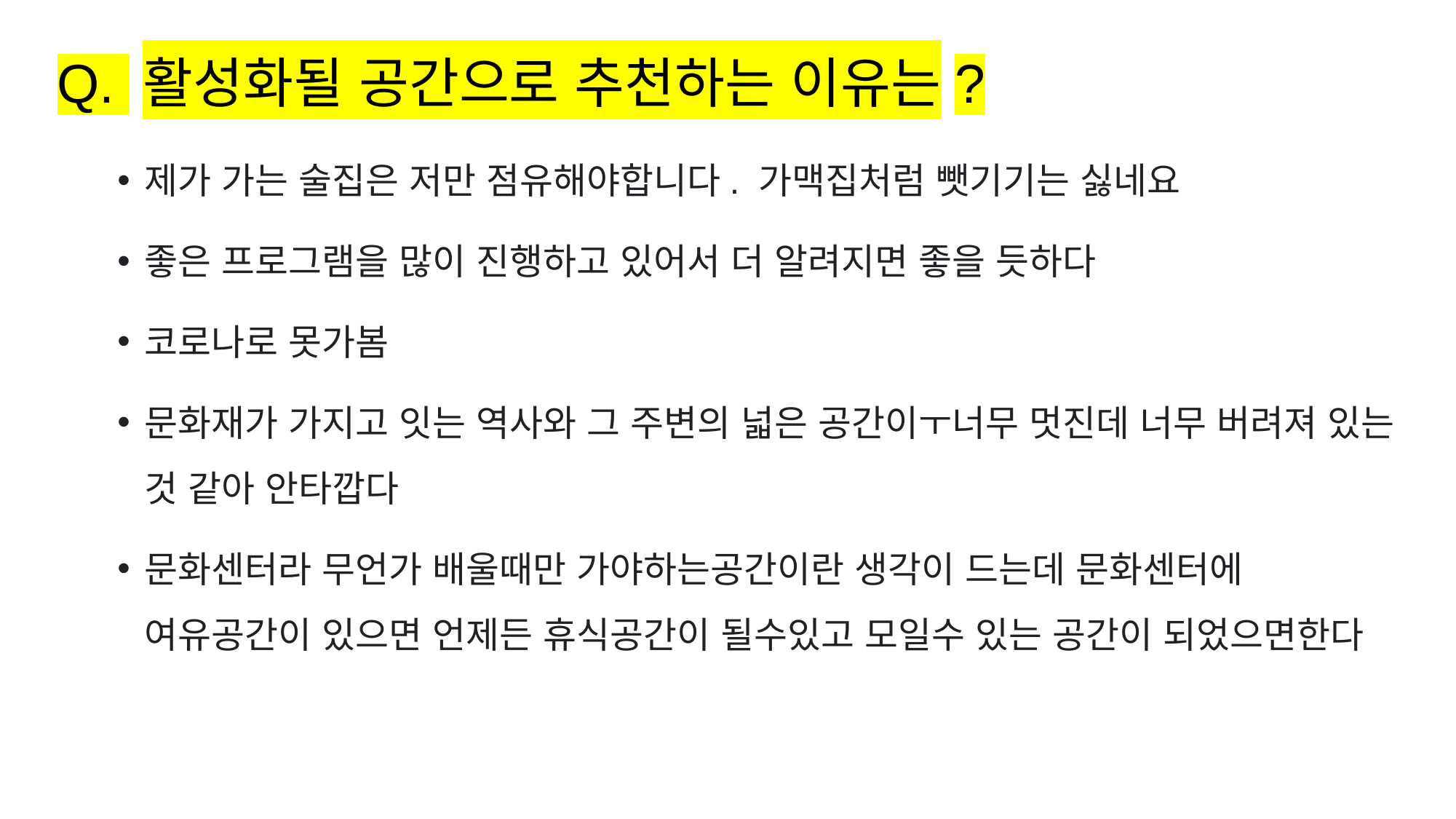

# Q. 활성화될 공간으로 추천하는 이유는?
제가 가는 술집은 저만 점유해야합니다. 가맥집처럼 뺏기기는 싫네요
좋은 프로그램을 많이 진행하고 있어서 더 알려지면 좋을 듯하다
코로나로 못가봄
문화재가 가지고 잇는 역사와 그 주변의 넓은 공간이ㅜ너무 멋진데 너무 버려져 있는 것 같아 안타깝다
문화센터라 무언가 배울때만 가야하는공간이란 생각이 드는데 문화센터에 여유공간이 있으면 언제든 휴식공간이 될수있고 모일수 있는 공간이 되었으면한다